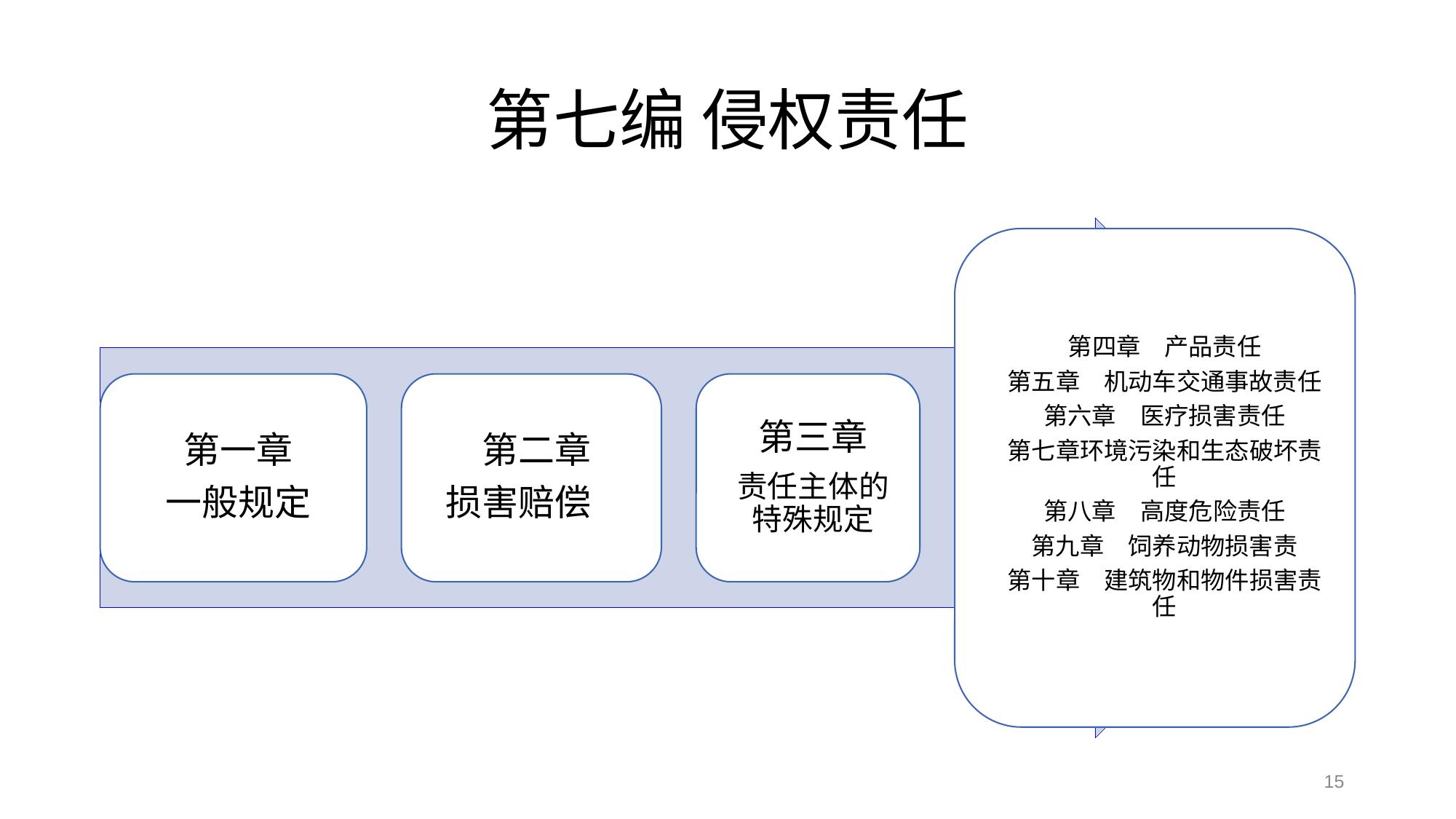

# 第七编 侵权责任
第一章
一般规定
第二章
损害赔偿
第三章
责任主体的特殊规定
第四章　产品责任
第五章　机动车交通事故责任
第六章　医疗损害责任
第七章环境污染和生态破坏责任
第八章　高度危险责任
第九章　饲养动物损害责
第十章　建筑物和物件损害责任
15